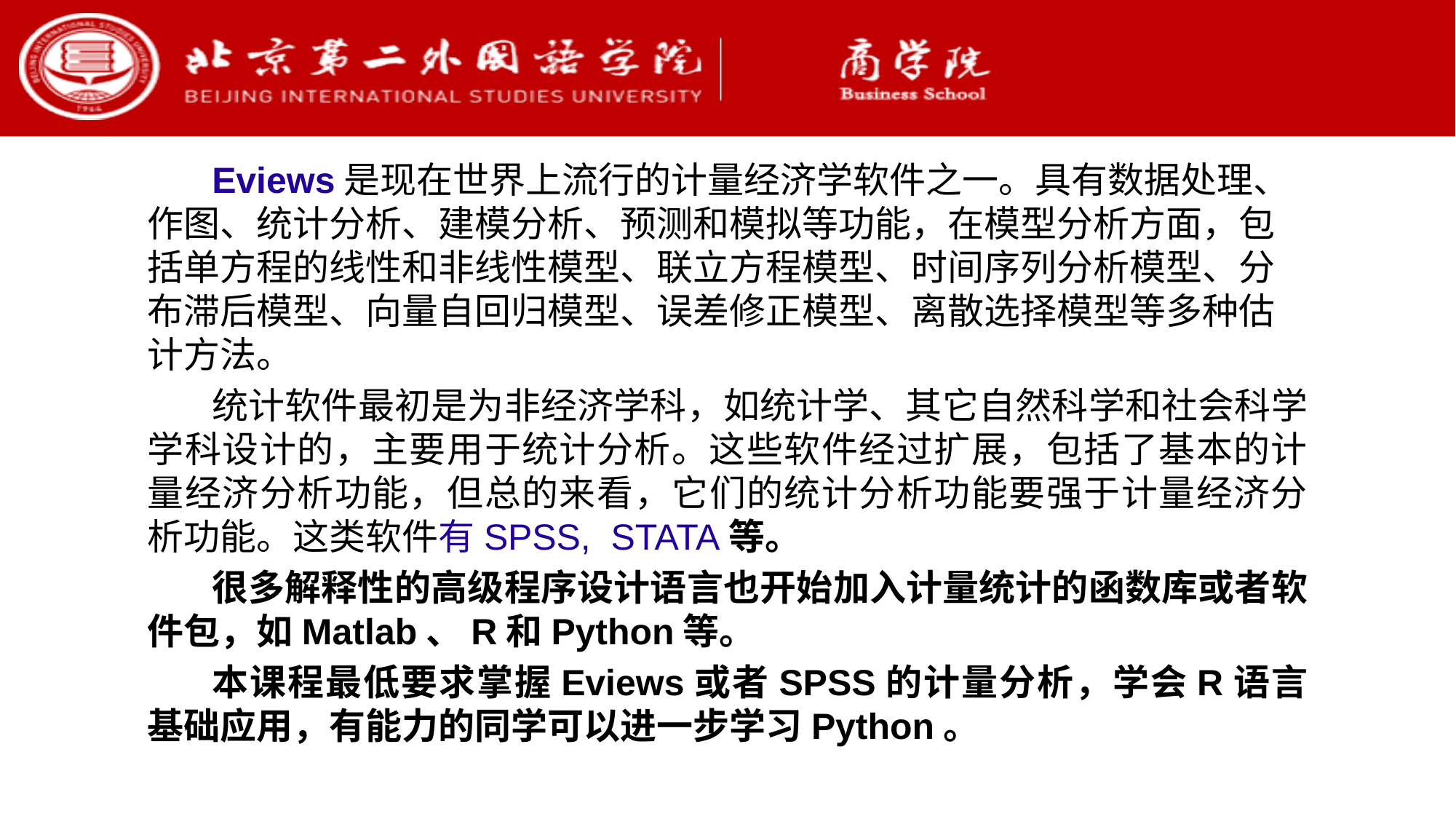

Eviews是现在世界上流行的计量经济学软件之一。具有数据处理、作图、统计分析、建模分析、预测和模拟等功能，在模型分析方面，包括单方程的线性和非线性模型、联立方程模型、时间序列分析模型、分布滞后模型、向量自回归模型、误差修正模型、离散选择模型等多种估计方法。
统计软件最初是为非经济学科，如统计学、其它自然科学和社会科学学科设计的，主要用于统计分析。这些软件经过扩展，包括了基本的计量经济分析功能，但总的来看，它们的统计分析功能要强于计量经济分析功能。这类软件有SPSS,  STATA等。
很多解释性的高级程序设计语言也开始加入计量统计的函数库或者软件包，如Matlab、R和Python等。
本课程最低要求掌握Eviews或者SPSS的计量分析，学会R语言基础应用，有能力的同学可以进一步学习Python。